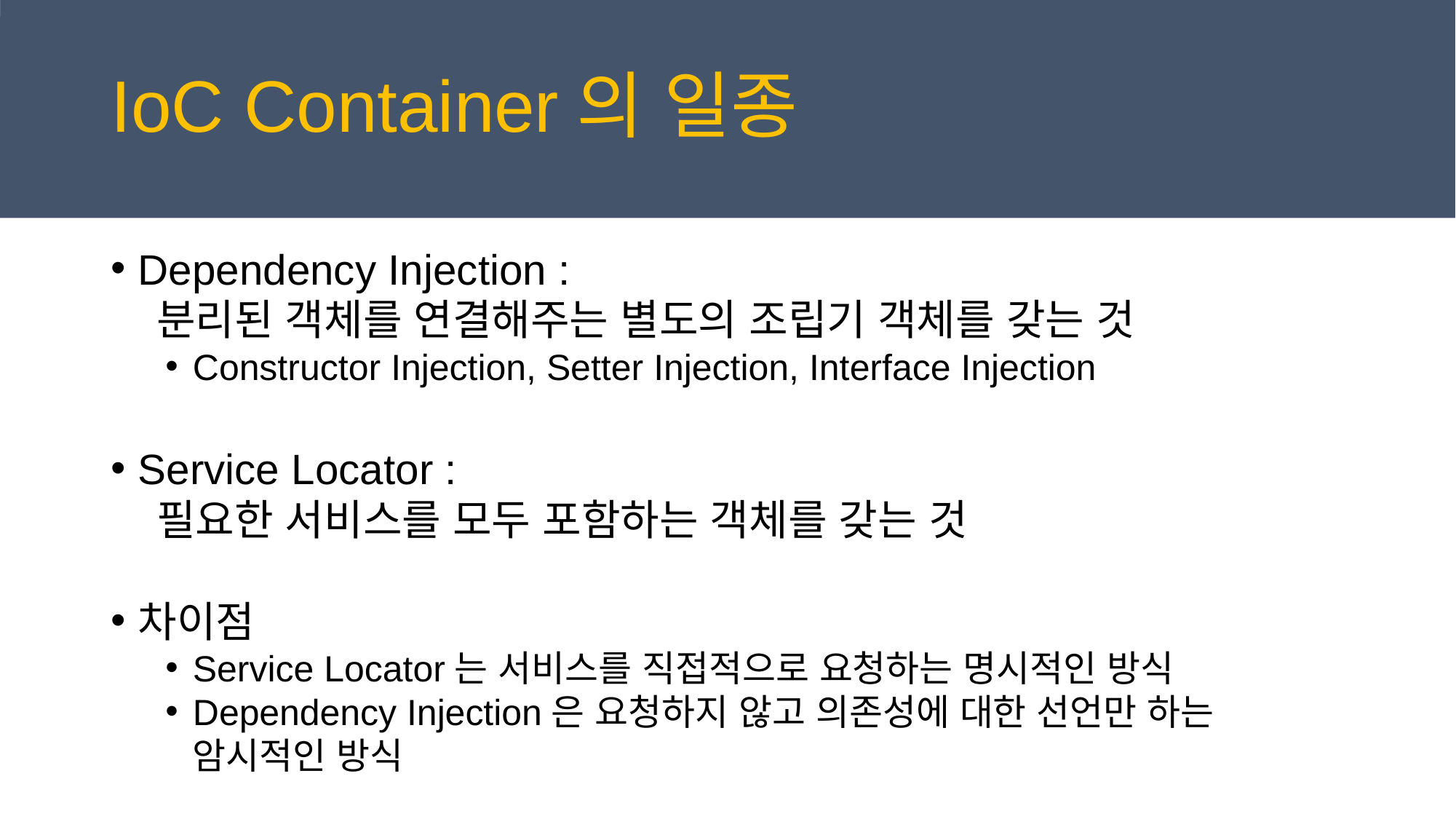

IoC Container의 일종
Dependency Injection :
   분리된 객체를 연결해주는 별도의 조립기 객체를 갖는 것
Constructor Injection, Setter Injection, Interface Injection

Service Locator :
   필요한 서비스를 모두 포함하는 객체를 갖는 것

차이점
Service Locator는 서비스를 직접적으로 요청하는 명시적인 방식
Dependency Injection은 요청하지 않고 의존성에 대한 선언만 하는 암시적인 방식